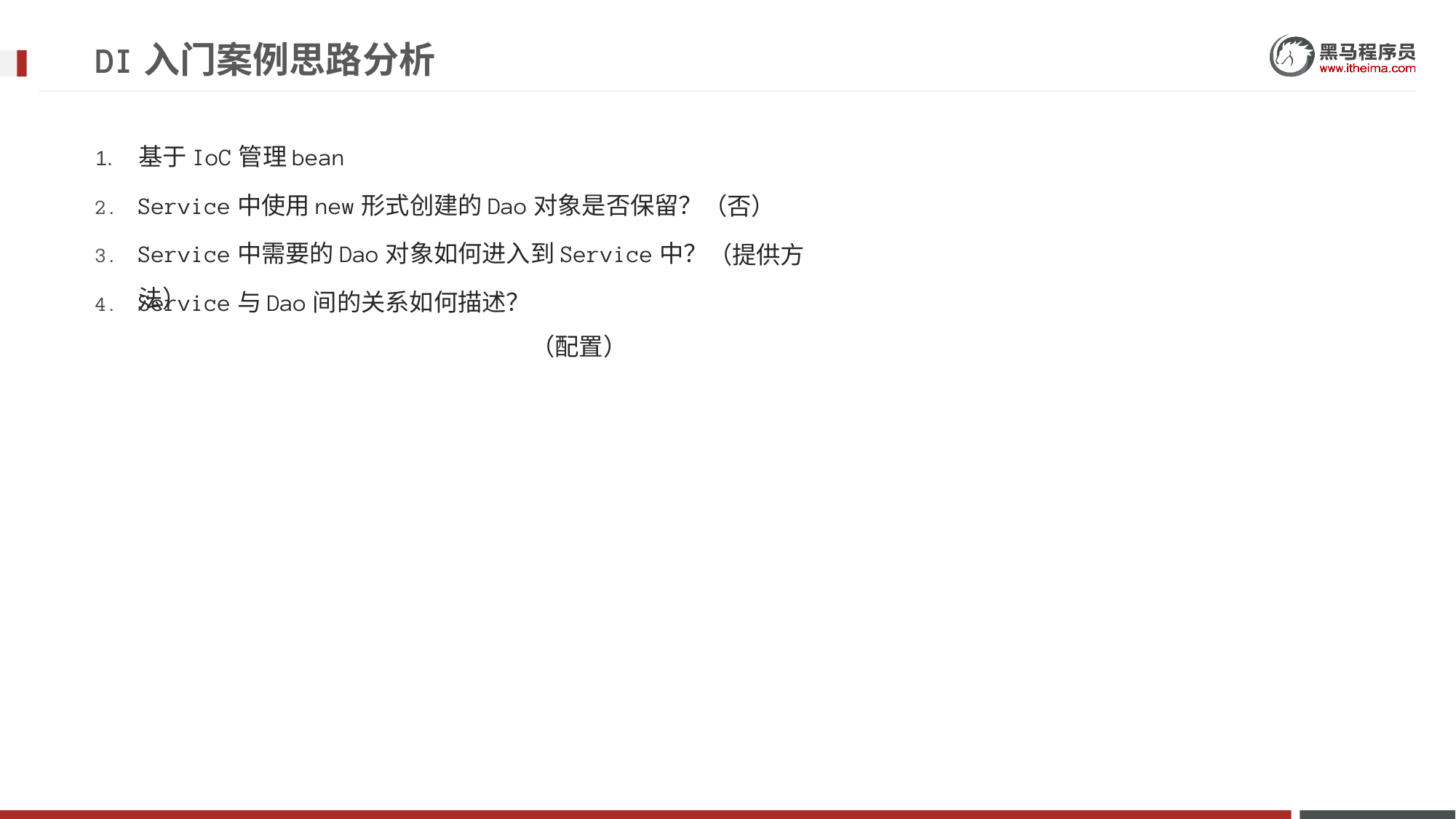

DI入门案例思路分析
基于IoC管理bean
Service中使用new形式创建的Dao对象是否保留？
Service中需要的Dao对象如何进入到Service中？
Service与Dao间的关系如何描述？
Service中使用new形式创建的Dao对象是否保留？（否）
Service中需要的Dao对象如何进入到Service中？（提供方法）
Service与Dao间的关系如何描述？（配置）